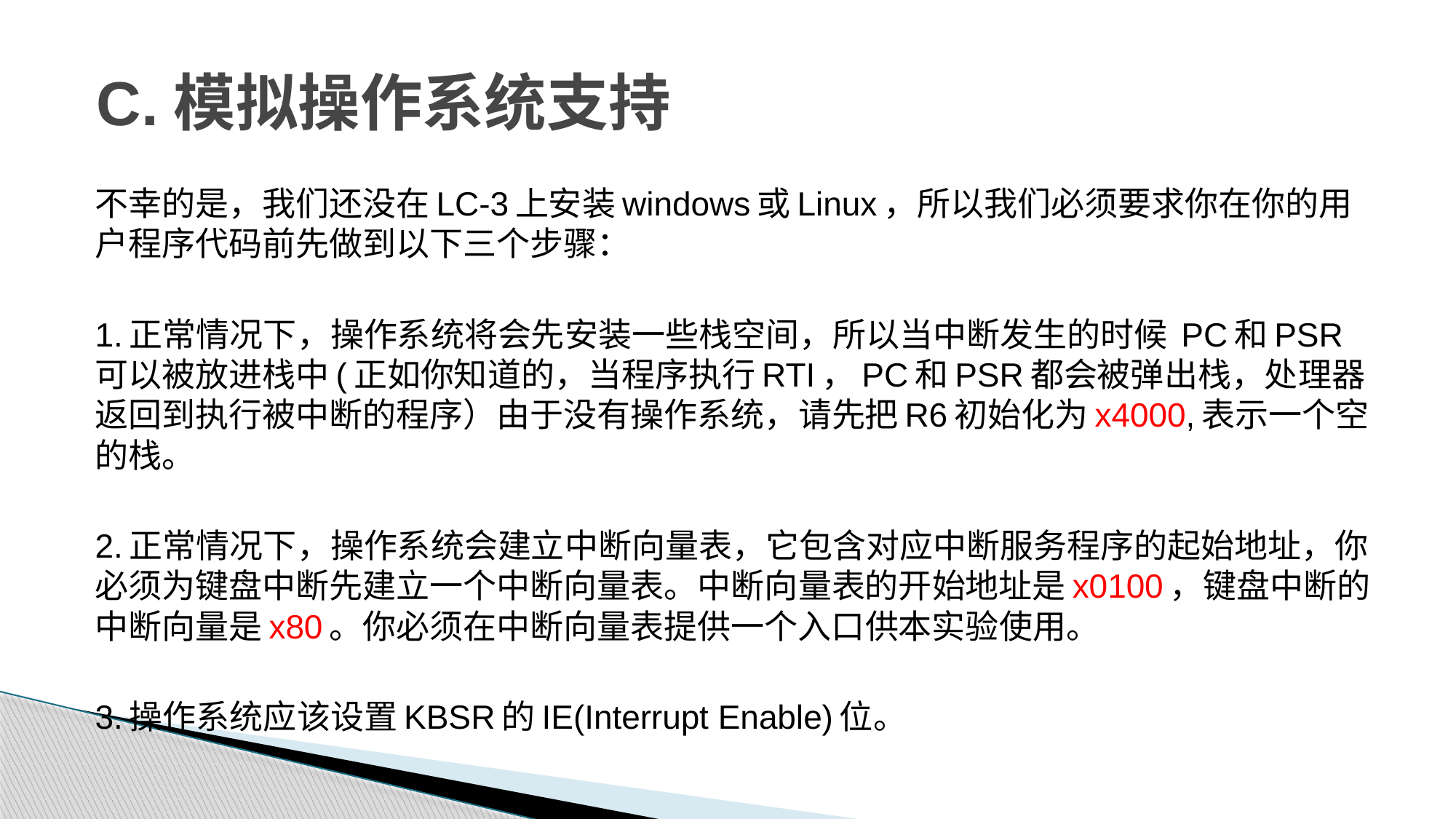

# C.模拟操作系统支持
不幸的是，我们还没在LC-3上安装windows或Linux，所以我们必须要求你在你的用户程序代码前先做到以下三个步骤：

1.正常情况下，操作系统将会先安装一些栈空间，所以当中断发生的时候 PC和PSR可以被放进栈中(正如你知道的，当程序执行RTI，PC和PSR都会被弹出栈，处理器返回到执行被中断的程序）由于没有操作系统，请先把R6初始化为x4000,表示一个空的栈。

2.正常情况下，操作系统会建立中断向量表，它包含对应中断服务程序的起始地址，你必须为键盘中断先建立一个中断向量表。中断向量表的开始地址是x0100，键盘中断的中断向量是x80。你必须在中断向量表提供一个入口供本实验使用。

3.操作系统应该设置KBSR的IE(Interrupt Enable)位。